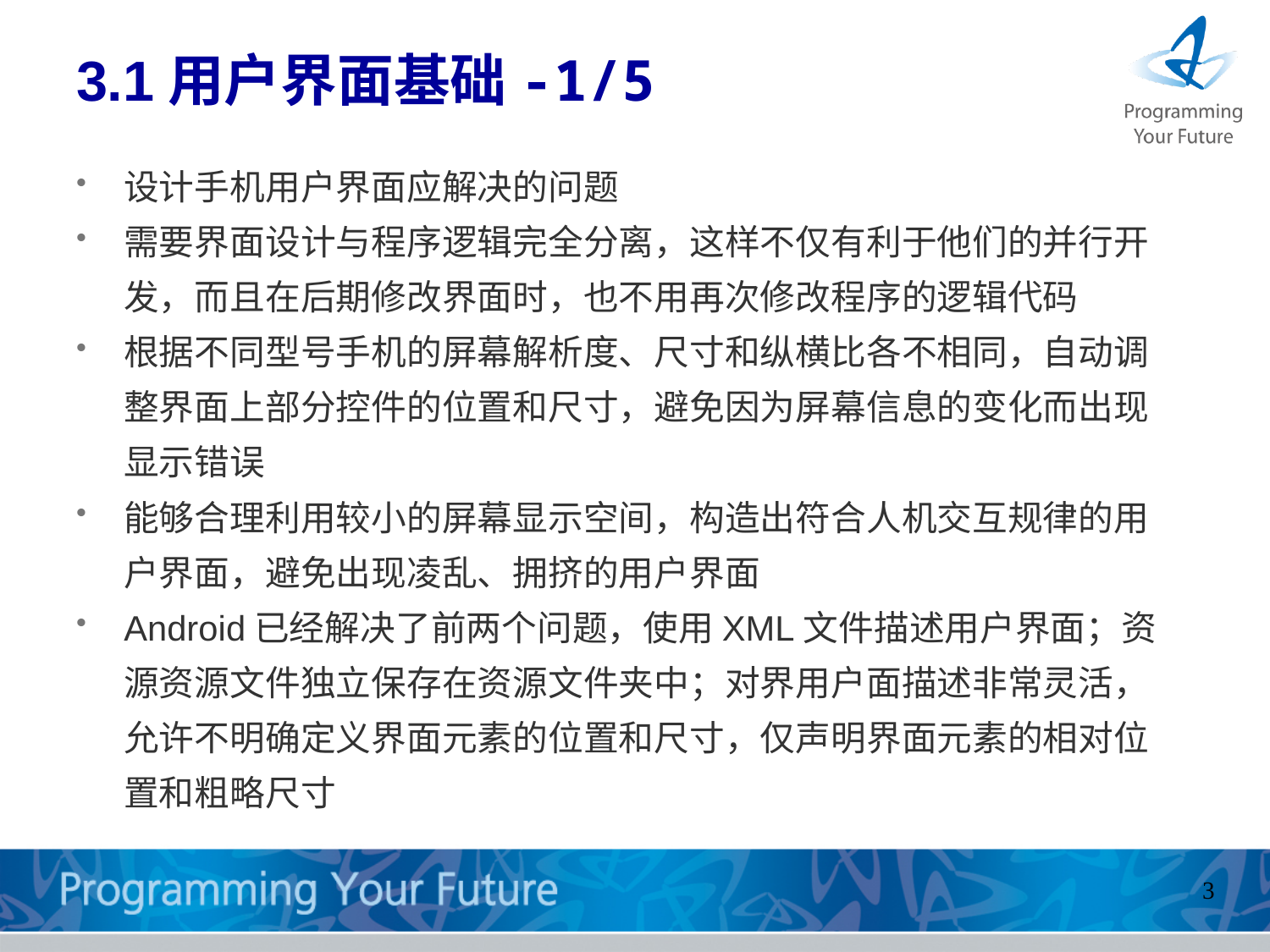

# 3.1用户界面基础-1/5
设计手机用户界面应解决的问题
需要界面设计与程序逻辑完全分离，这样不仅有利于他们的并行开发，而且在后期修改界面时，也不用再次修改程序的逻辑代码
根据不同型号手机的屏幕解析度、尺寸和纵横比各不相同，自动调整界面上部分控件的位置和尺寸，避免因为屏幕信息的变化而出现显示错误
能够合理利用较小的屏幕显示空间，构造出符合人机交互规律的用户界面，避免出现凌乱、拥挤的用户界面
Android已经解决了前两个问题，使用XML文件描述用户界面；资源资源文件独立保存在资源文件夹中；对界用户面描述非常灵活，允许不明确定义界面元素的位置和尺寸，仅声明界面元素的相对位置和粗略尺寸